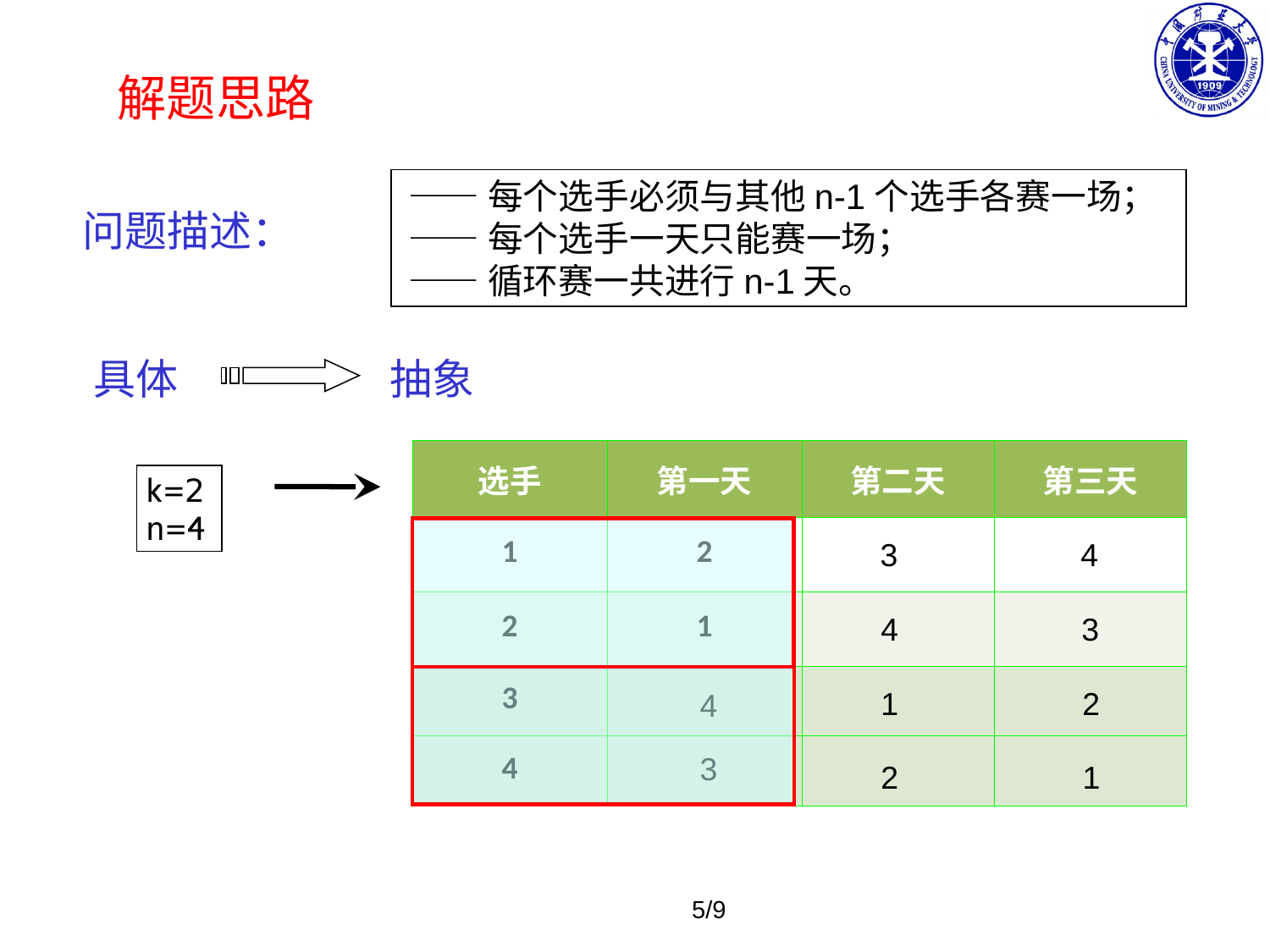

解题思路
 ——每个选手必须与其他n-1个选手各赛一场；
 ——每个选手一天只能赛一场；
 ——循环赛一共进行n-1天。
问题描述：
具体
抽象

| 选手 | 第一天 | 第二天 | 第三天 |
| --- | --- | --- | --- |
| 1 | 2 |  |  |
| 2 | 1 |  |  |
| 3 |  |  |  |
| 4 |  |  |  |
k=2n=4

3
4
4
3

1
2
4
3
2
1
5/9